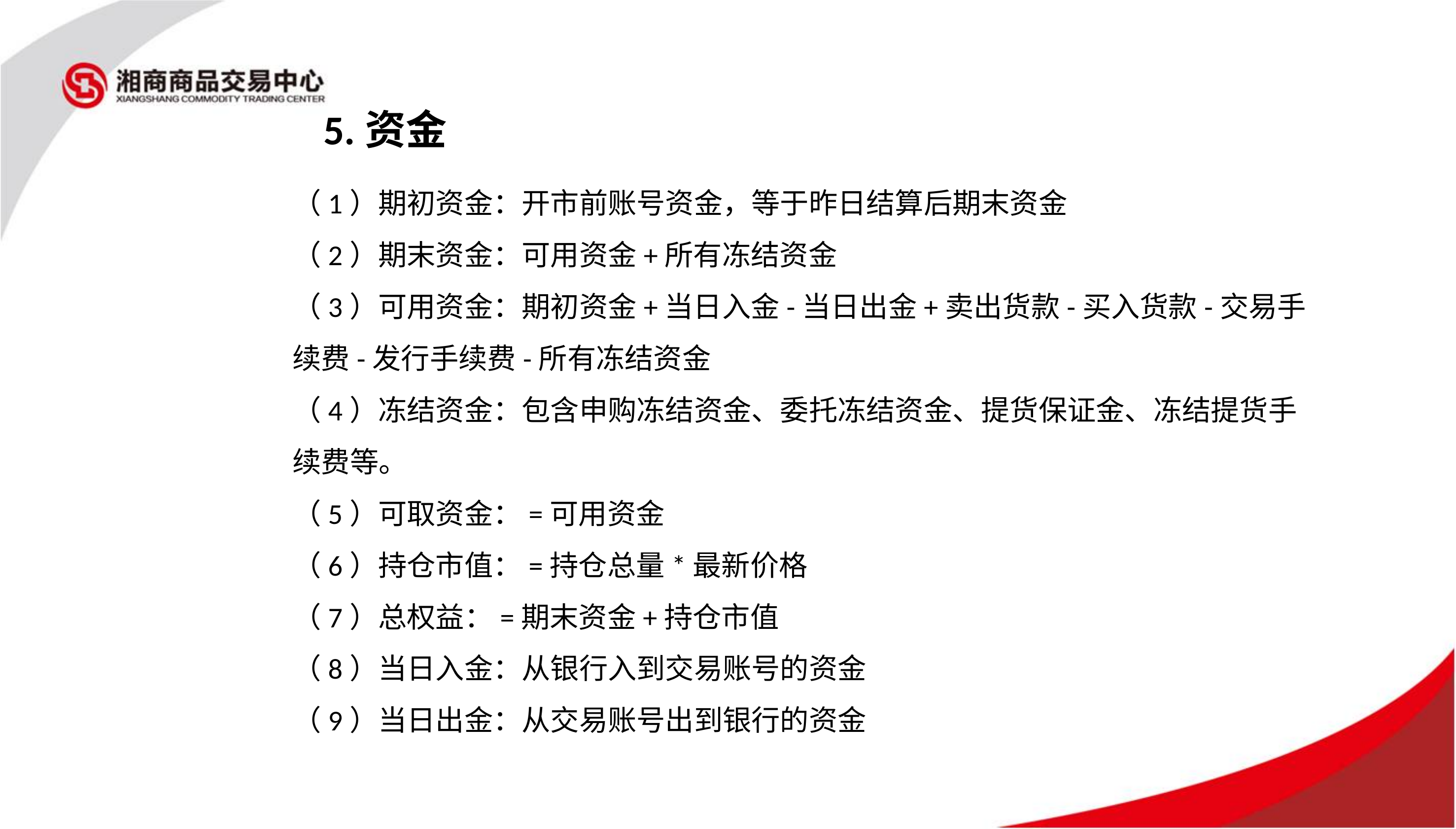

5.资金
（1）期初资金：开市前账号资金，等于昨日结算后期末资金
（2）期末资金：可用资金+所有冻结资金
（3）可用资金：期初资金+当日入金-当日出金+卖出货款-买入货款-交易手续费-发行手续费-所有冻结资金
（4）冻结资金：包含申购冻结资金、委托冻结资金、提货保证金、冻结提货手续费等。
（5）可取资金：=可用资金
（6）持仓市值：=持仓总量*最新价格
（7）总权益：=期末资金+持仓市值
（8）当日入金：从银行入到交易账号的资金
（9）当日出金：从交易账号出到银行的资金